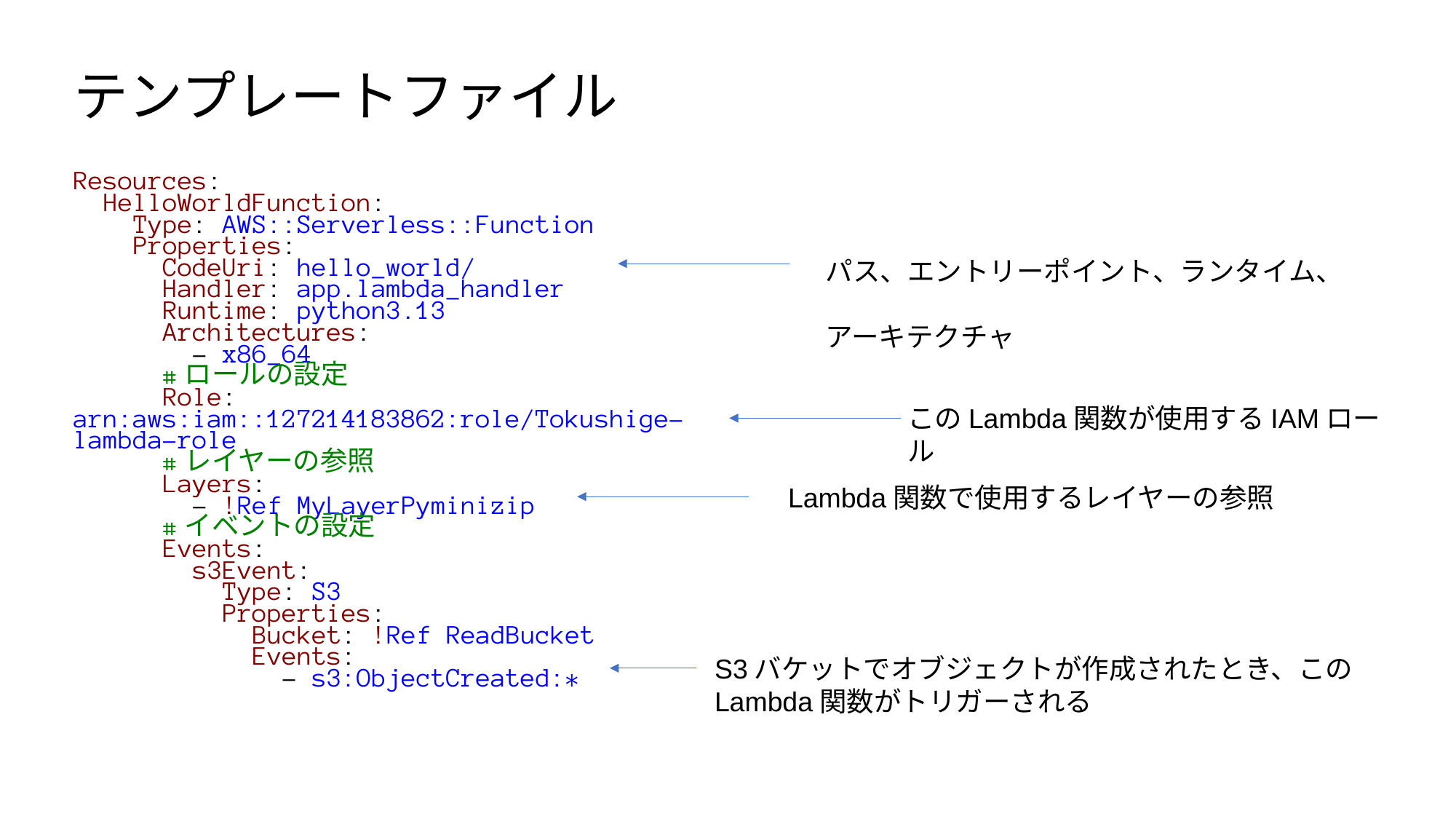

テンプレートファイル
Resources:
  HelloWorldFunction:
    Type: AWS::Serverless::Function
    Properties:
      CodeUri: hello_world/
      Handler: app.lambda_handler
      Runtime: python3.13
      Architectures:
        - x86_64
      #ロールの設定
      Role: arn:aws:iam::127214183862:role/Tokushige-lambda-role
      #レイヤーの参照
      Layers:
        - !Ref MyLayerPyminizip
      #イベントの設定
      Events:
        s3Event:
          Type: S3
          Properties:
            Bucket: !Ref ReadBucket
            Events:
              - s3:ObjectCreated:*
パス、エントリーポイント、ランタイム、
アーキテクチャ
このLambda関数が使用するIAMロール
Lambda関数で使用するレイヤーの参照
S3バケットでオブジェクトが作成されたとき、このLambda関数がトリガーされる